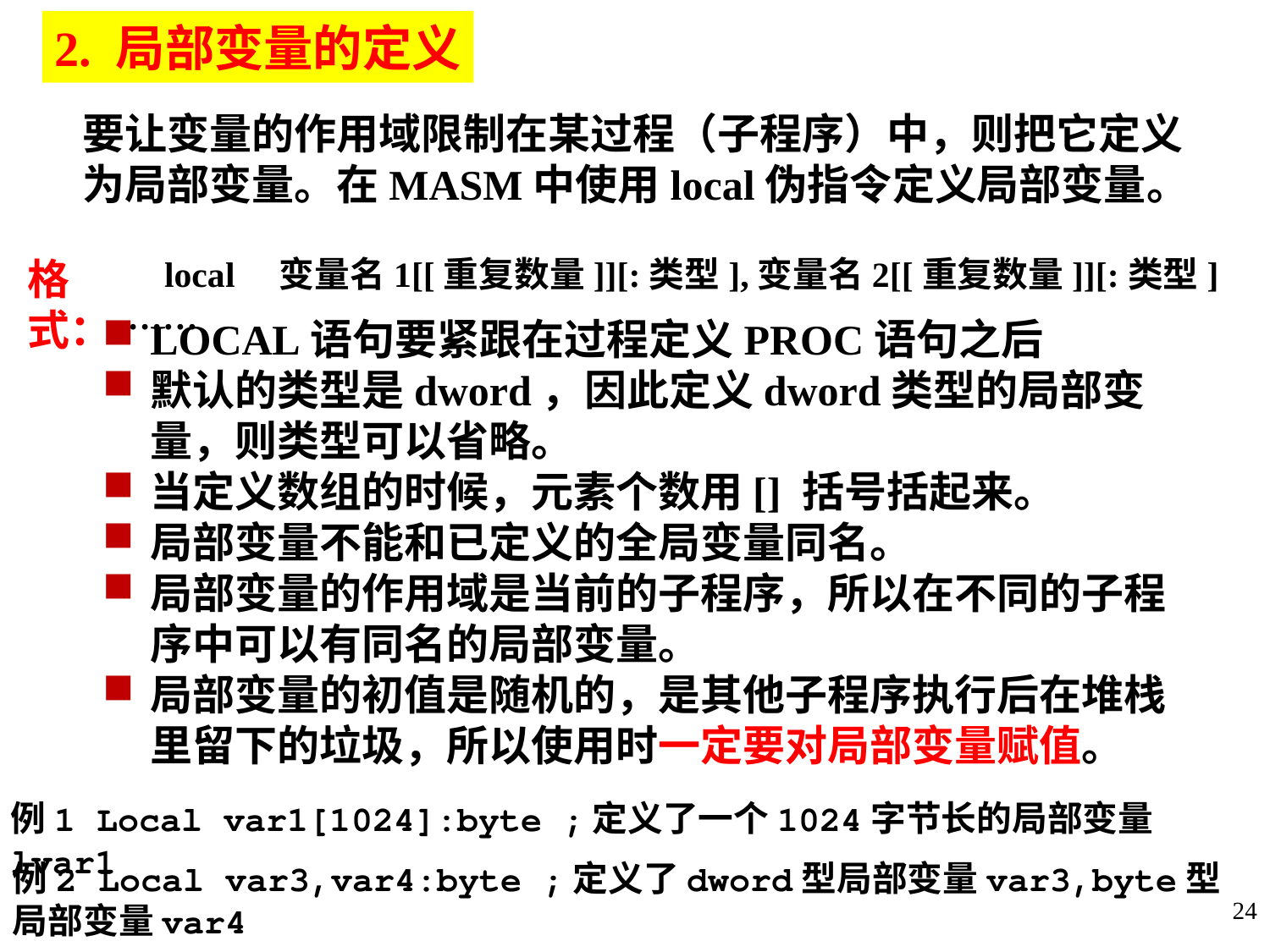

2. 局部变量的定义
要让变量的作用域限制在某过程（子程序）中，则把它定义为局部变量。在MASM中使用local伪指令定义局部变量。
local    变量名1[[重复数量]][:类型],变量名2[[重复数量]][:类型]……
格式：
LOCAL语句要紧跟在过程定义PROC语句之后
默认的类型是dword，因此定义dword类型的局部变量，则类型可以省略。
当定义数组的时候，元素个数用[] 括号括起来。
局部变量不能和已定义的全局变量同名。
局部变量的作用域是当前的子程序，所以在不同的子程序中可以有同名的局部变量。
局部变量的初值是随机的，是其他子程序执行后在堆栈里留下的垃圾，所以使用时一定要对局部变量赋值。
例1 Local var1[1024]:byte ;定义了一个1024字节长的局部变量lvar1
例2 Local var3,var4:byte ;定义了dword型局部变量var3,byte型局部变量var4
24